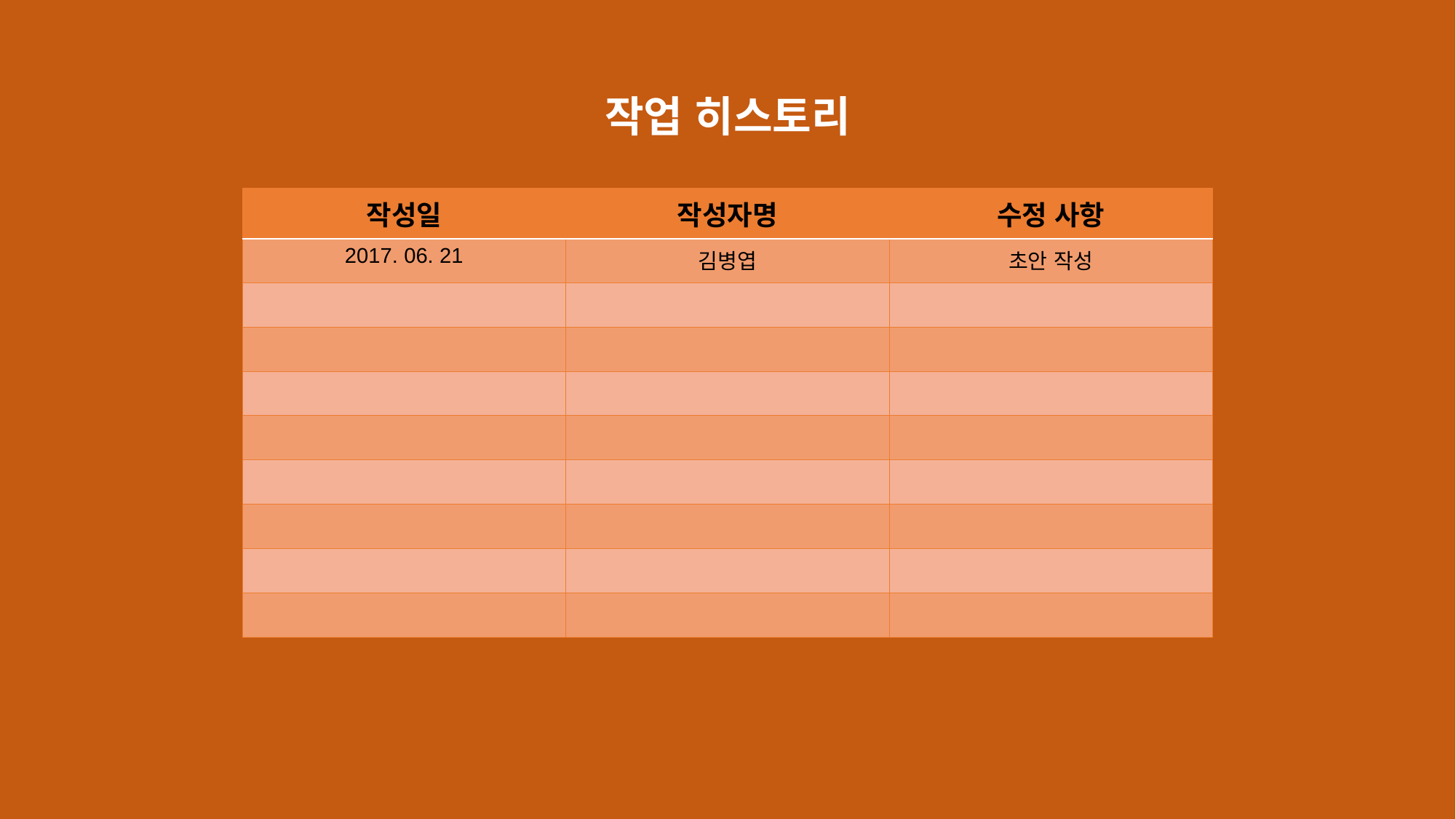

작업 히스토리
| 작성일 | 작성자명 | 수정 사항 |
| --- | --- | --- |
| 2017. 06. 21 | 김병엽 | 초안 작성 |
|  |  |  |
|  |  |  |
|  |  |  |
|  |  |  |
|  |  |  |
|  |  |  |
|  |  |  |
|  |  |  |